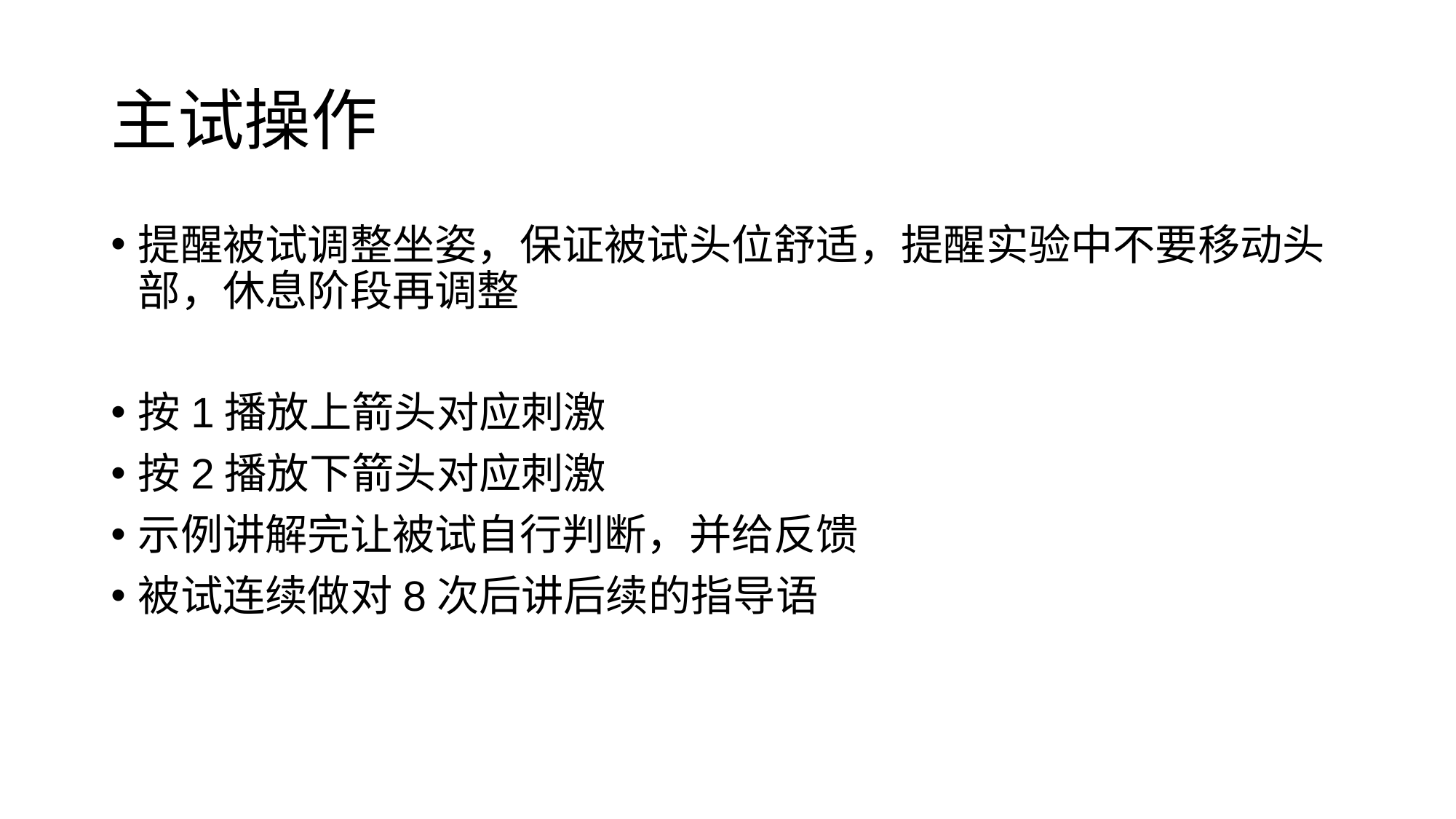

# 主试操作
提醒被试调整坐姿，保证被试头位舒适，提醒实验中不要移动头部，休息阶段再调整

按1播放上箭头对应刺激
按2播放下箭头对应刺激
示例讲解完让被试自行判断，并给反馈
被试连续做对8次后讲后续的指导语